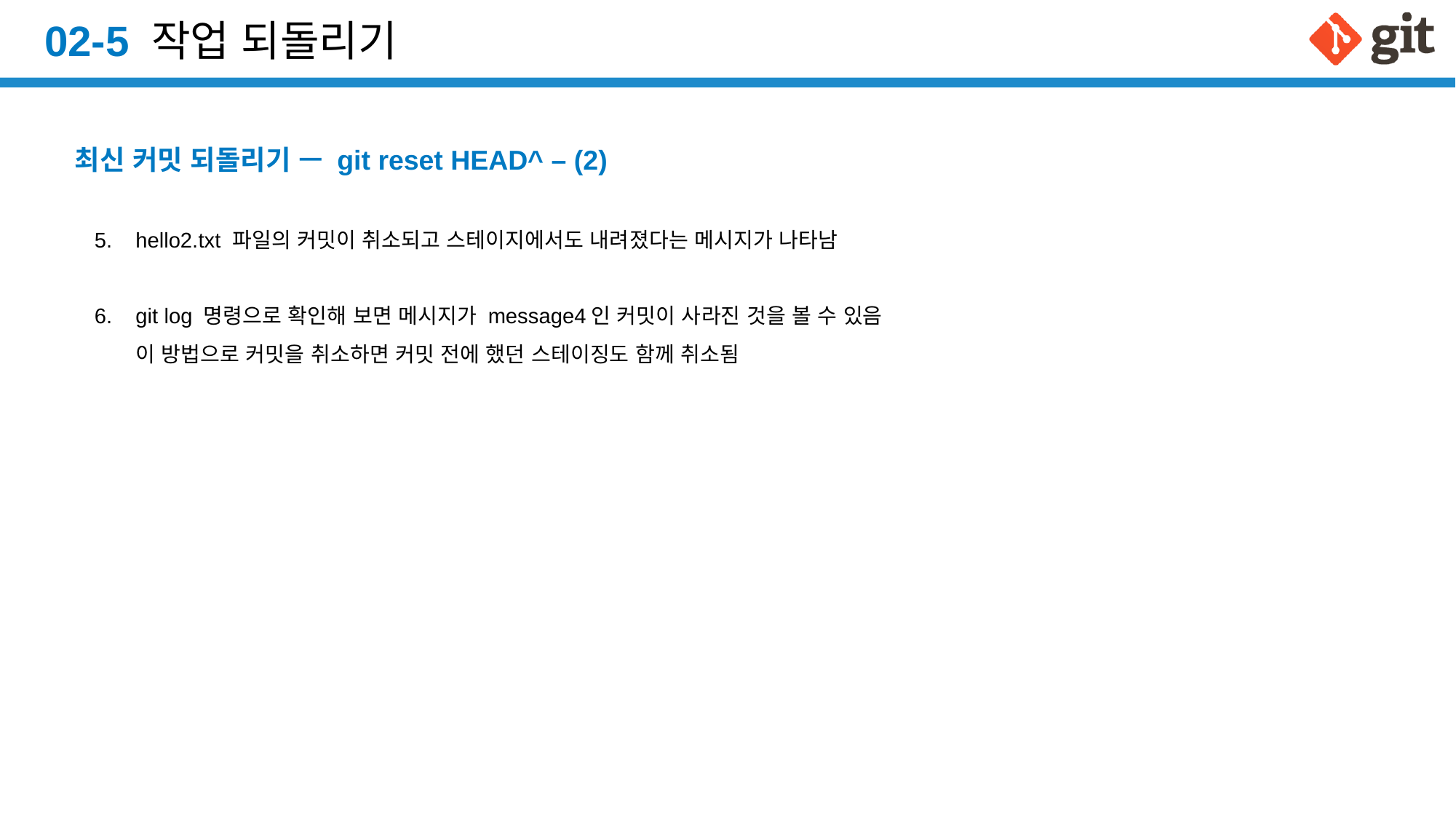

02-5 작업 되돌리기
최신 커밋 되돌리기 — git reset HEAD^ – (2)
hello2.txt 파일의 커밋이 취소되고 스테이지에서도 내려졌다는 메시지가 나타남

git log 명령으로 확인해 보면 메시지가 message4인 커밋이 사라진 것을 볼 수 있음
이 방법으로 커밋을 취소하면 커밋 전에 했던 스테이징도 함께 취소됨